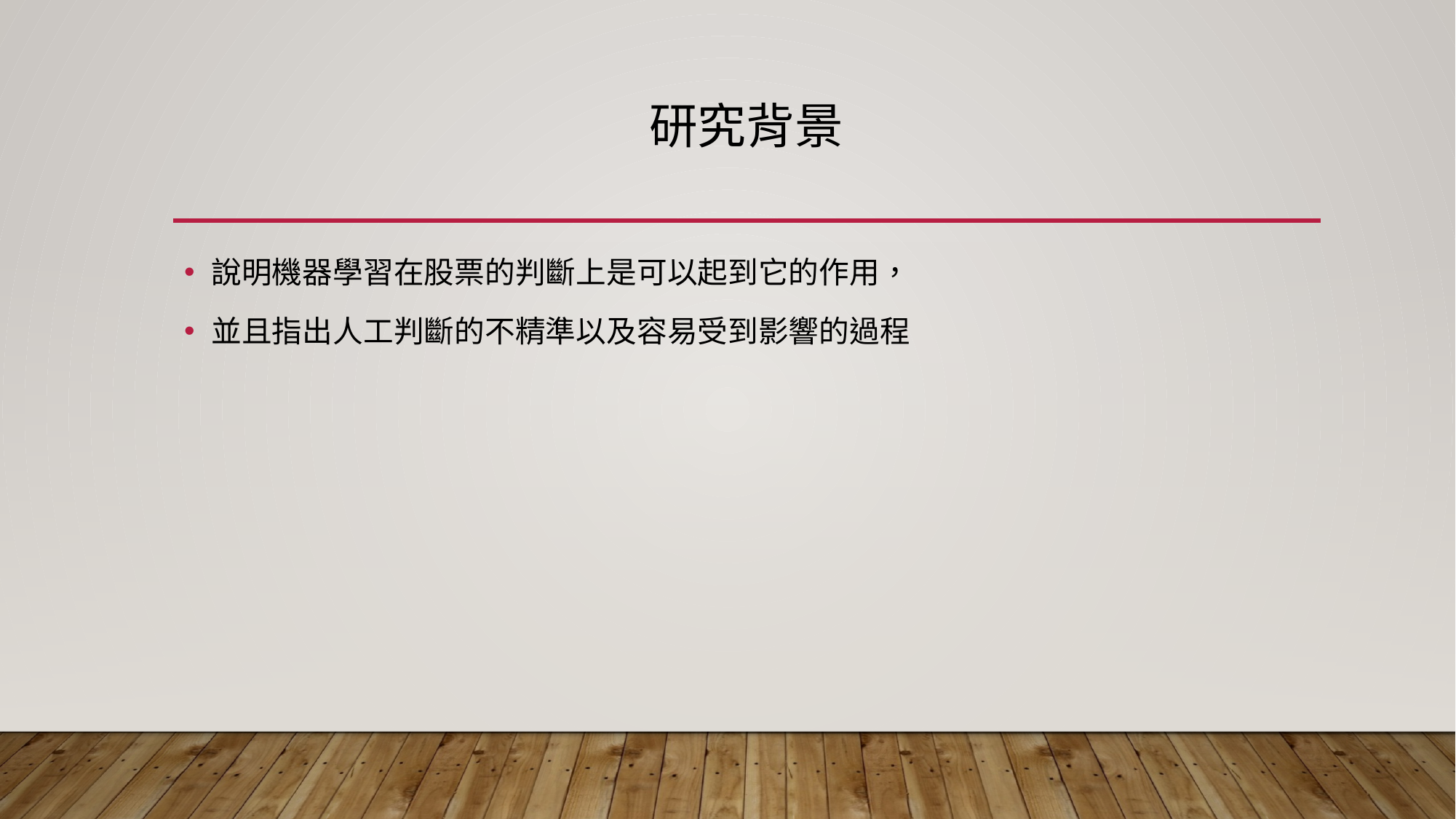

# 研究背景
說明機器學習在股票的判斷上是可以起到它的作用，
並且指出人工判斷的不精準以及容易受到影響的過程